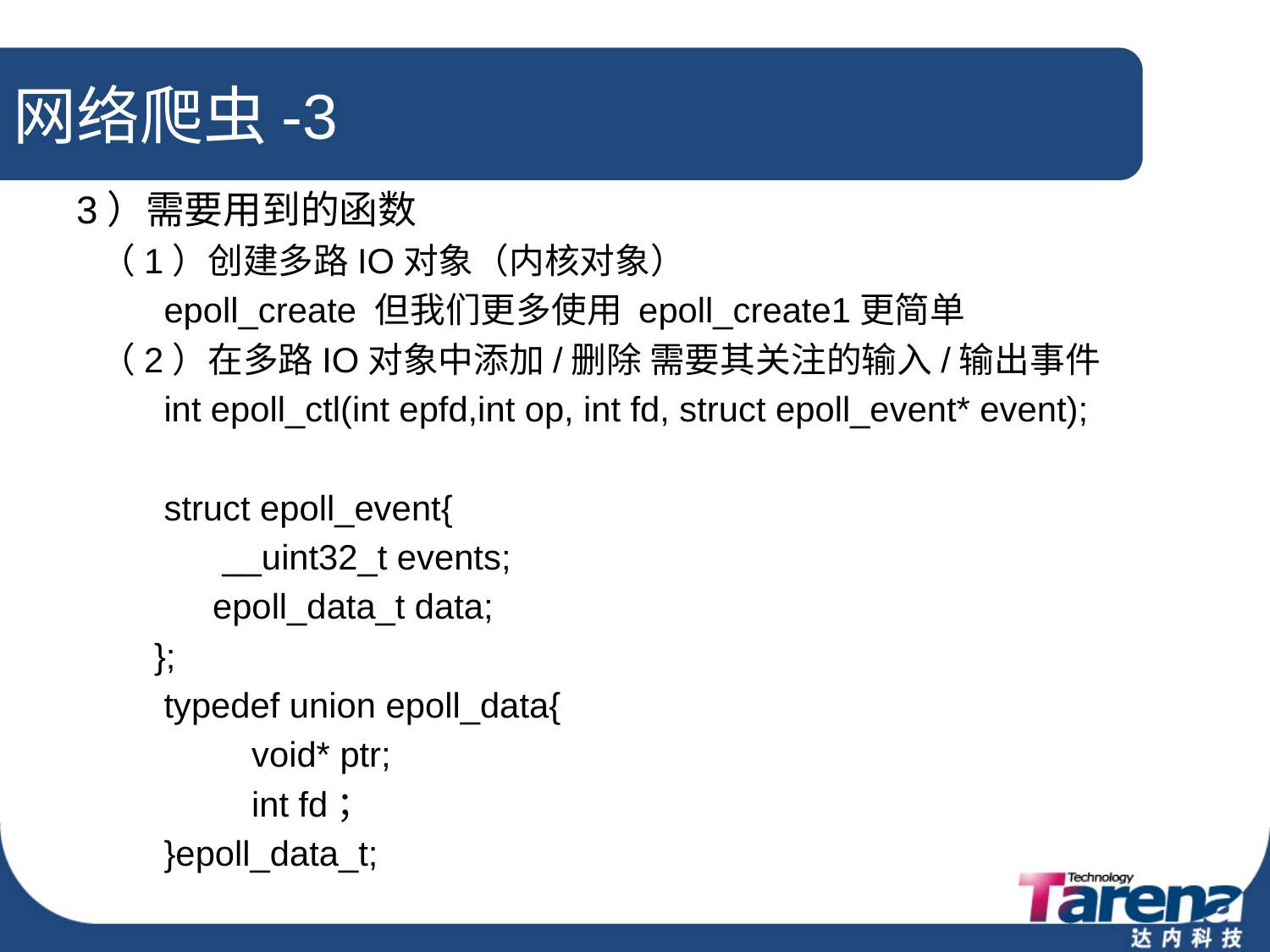

# 网络爬虫-3
3）需要用到的函数
  （1）创建多路IO对象（内核对象）
         epoll_create 但我们更多使用 epoll_create1更简单
  （2）在多路IO对象中添加/删除 需要其关注的输入/输出事件
         int epoll_ctl(int epfd,int op, int fd, struct epoll_event* event);

         struct epoll_event{
               __uint32_t events;
              epoll_data_t data;
        };
         typedef union epoll_data{
                  void* ptr;
                  int fd；
         }epoll_data_t;